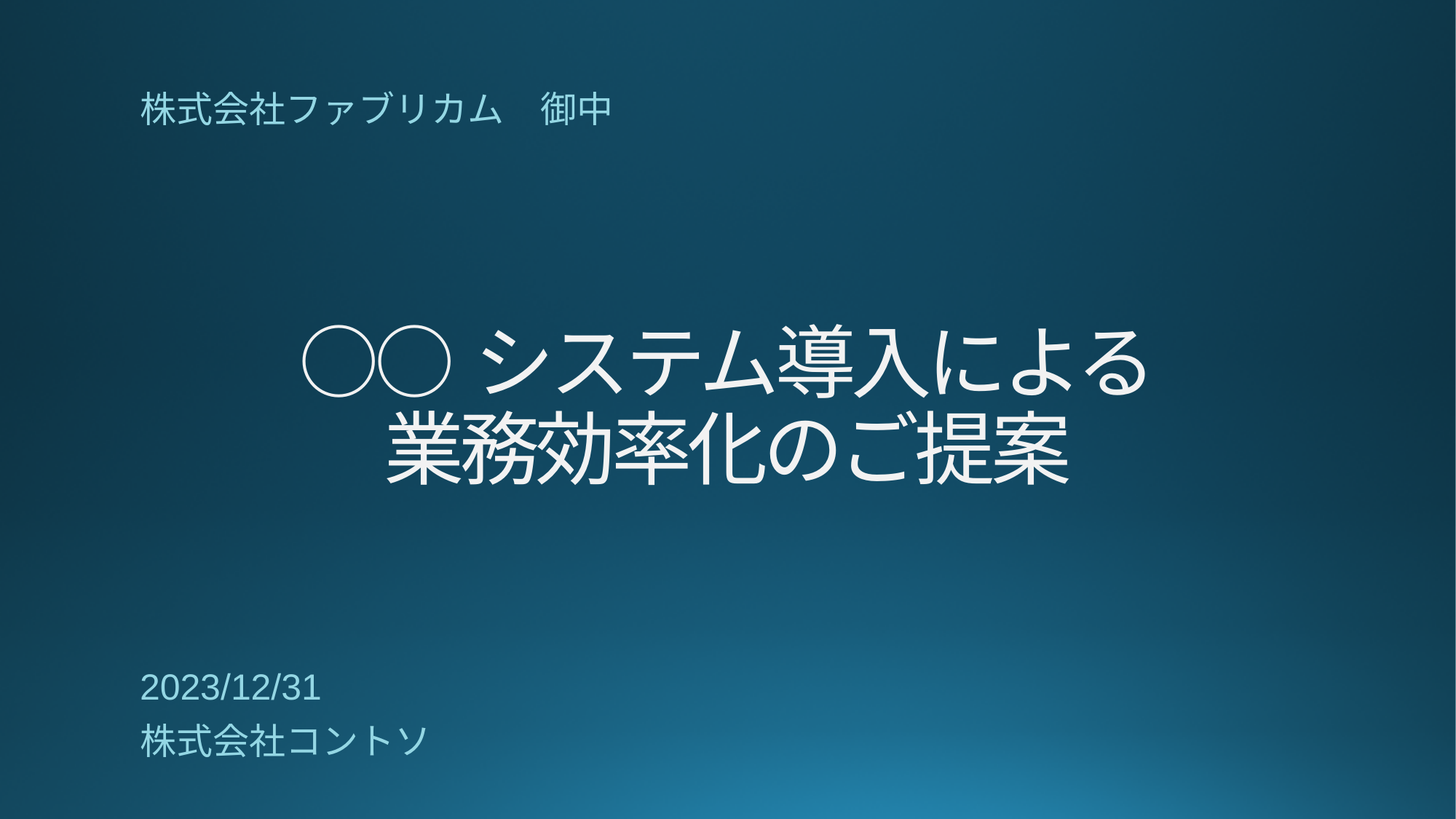

株式会社ファブリカム　御中
# ○○システム導入による 業務効率化のご提案
2023/12/31
株式会社コントソ